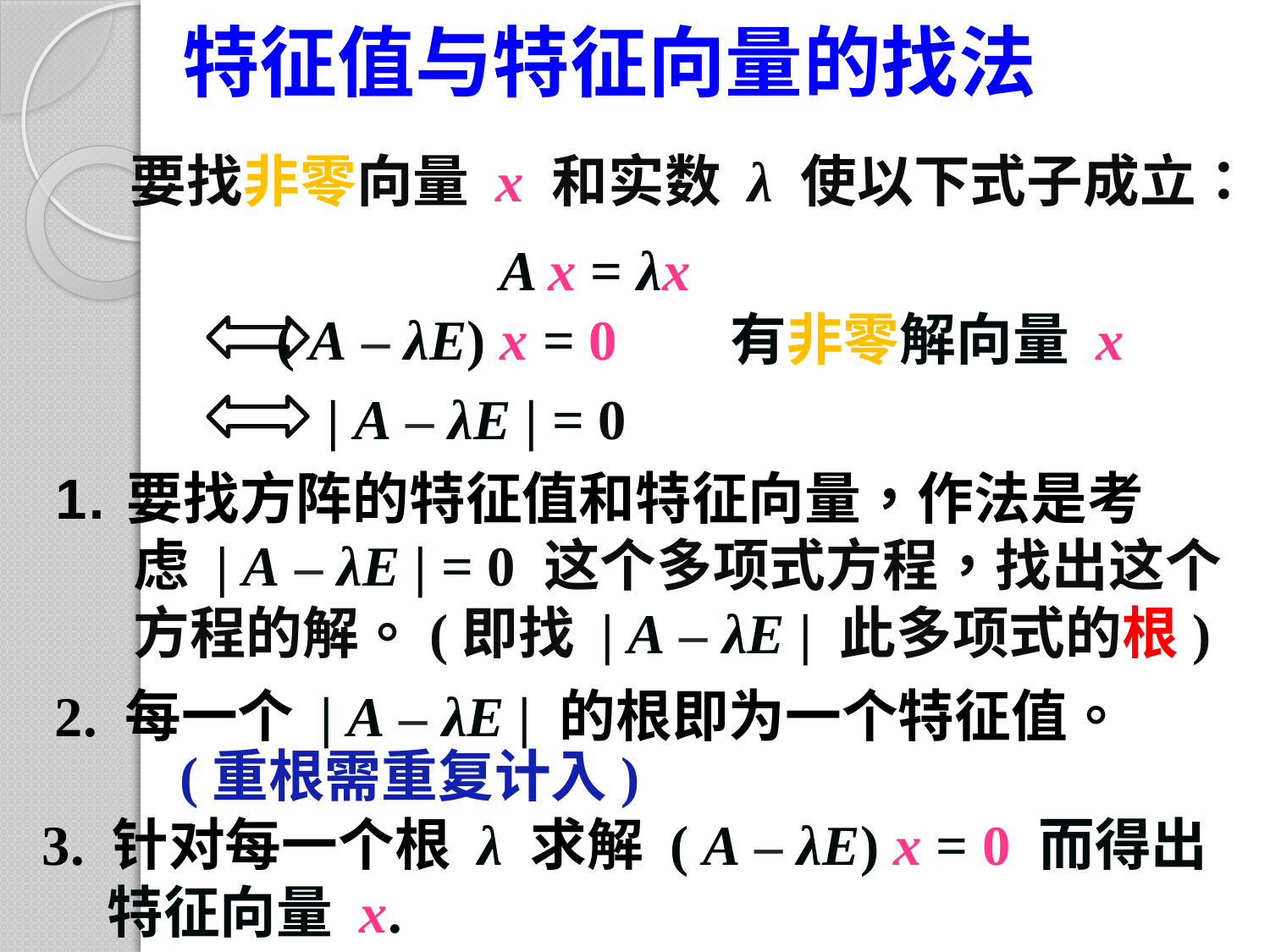

# 特征值与特征向量的找法
要找非零向量 x 和实数 λ 使以下式子成立：
A x = λx
( A – λE) x = 0       有非零解向量 x

| A – λE | = 0

要找方阵的特征值和特征向量，作法是考
     虑 | A – λE | = 0 这个多项式方程，找出这个
     方程的解。(即找 | A – λE | 此多项式的根)
2. 每一个 | A – λE | 的根即为一个特征值。
(重根需重复计入)
3. 针对每一个根 λ 求解 ( A – λE) x = 0 而得出
    特征向量 x.